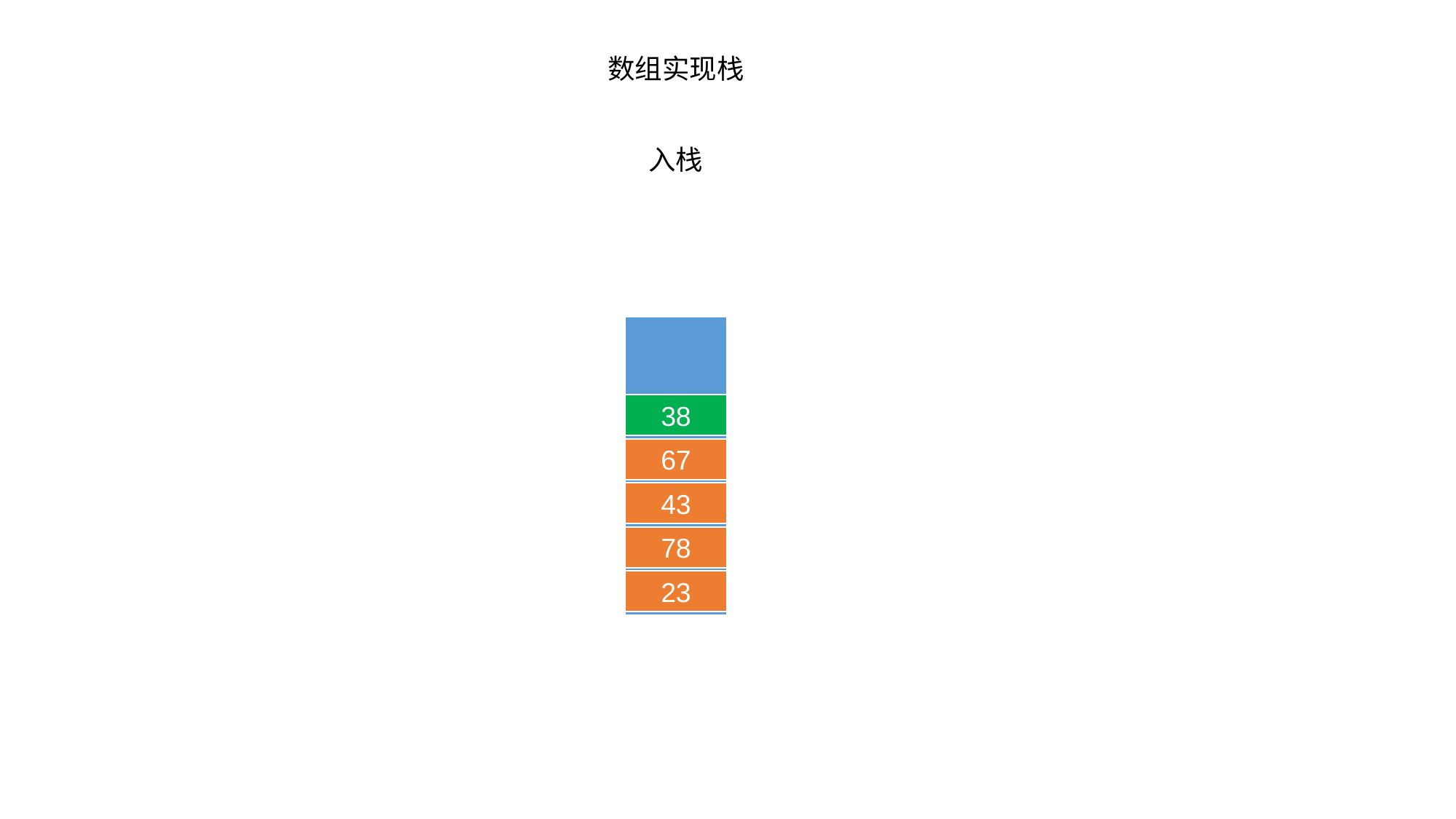

数组实现栈
入栈

38
67
43
78
23